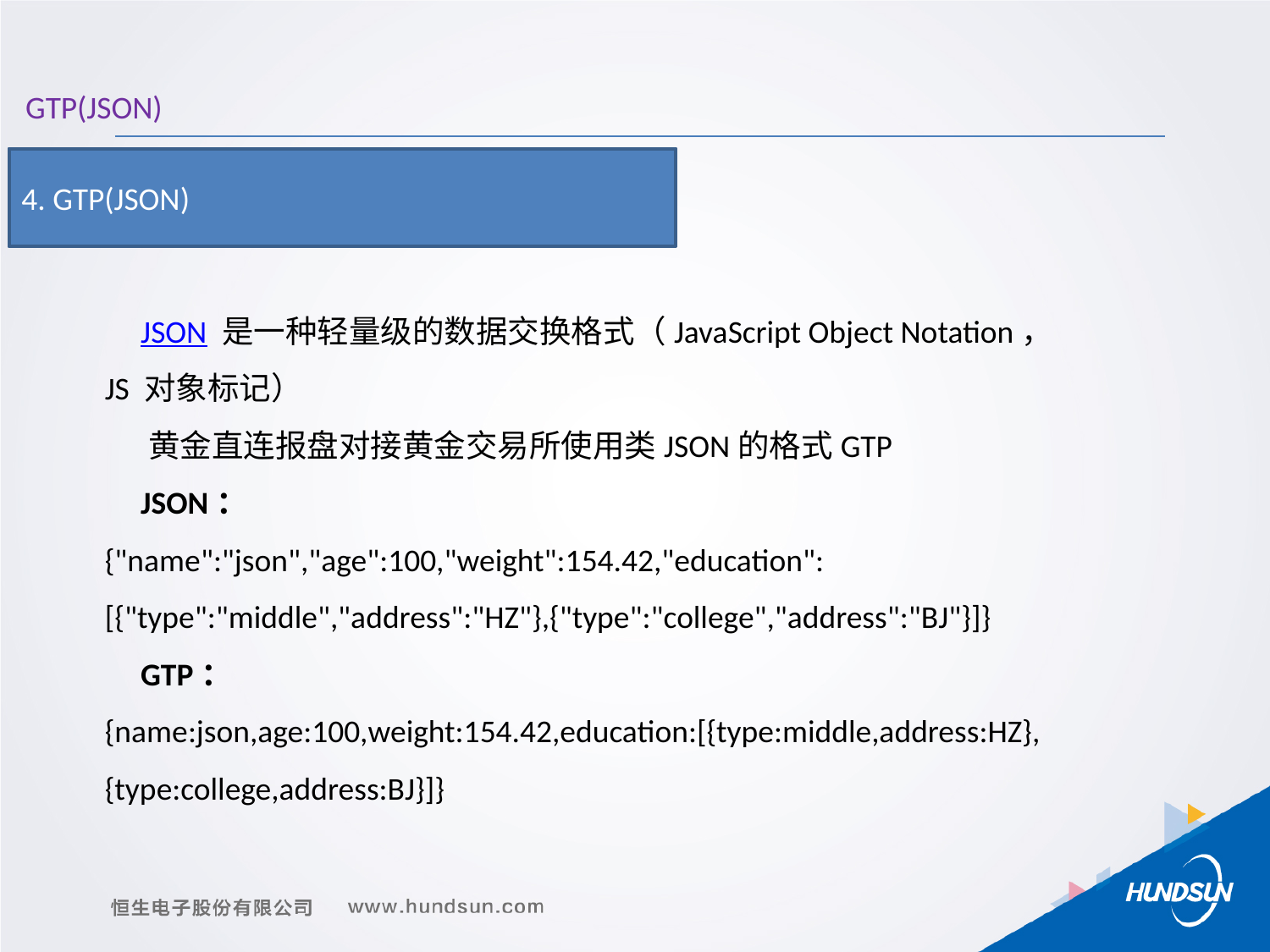

GTP(JSON)

4. GTP(JSON)
     JSON 是一种轻量级的数据交换格式（JavaScript Object Notation， JS 对象标记）
     黄金直连报盘对接黄金交易所使用类JSON的格式GTP
     JSON：
{"name":"json","age":100,"weight":154.42,"education":[{"type":"middle","address":"HZ"},{"type":"college","address":"BJ"}]}
     GTP：
{name:json,age:100,weight:154.42,education:[{type:middle,address:HZ},{type:college,address:BJ}]}